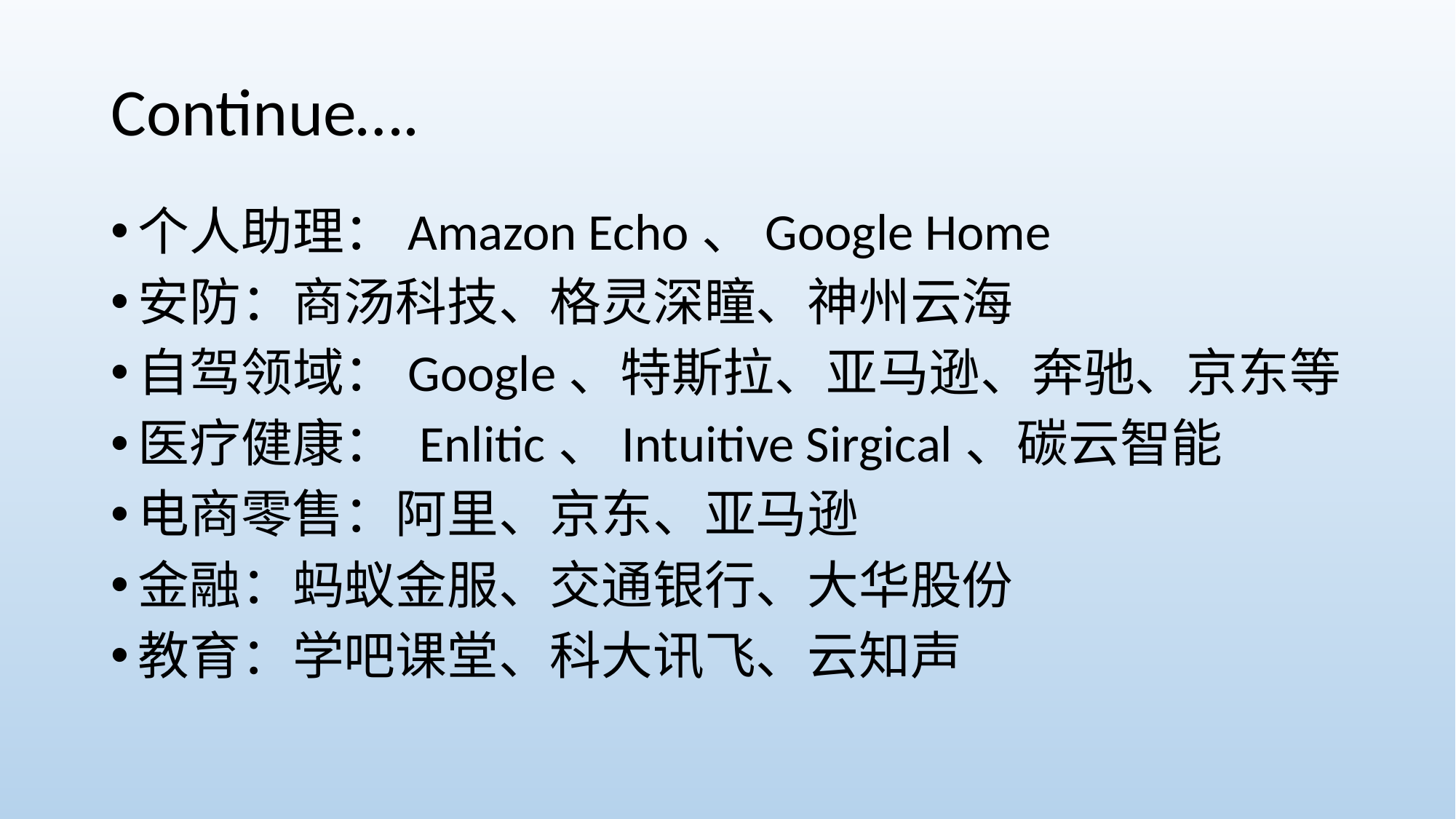

# Continue….
个人助理：Amazon Echo、Google Home
安防：商汤科技、格灵深瞳、神州云海
自驾领域：Google、特斯拉、亚马逊、奔驰、京东等
医疗健康： Enlitic、Intuitive Sirgical、碳云智能
电商零售：阿里、京东、亚马逊
金融：蚂蚁金服、交通银行、大华股份
教育：学吧课堂、科大讯飞、云知声